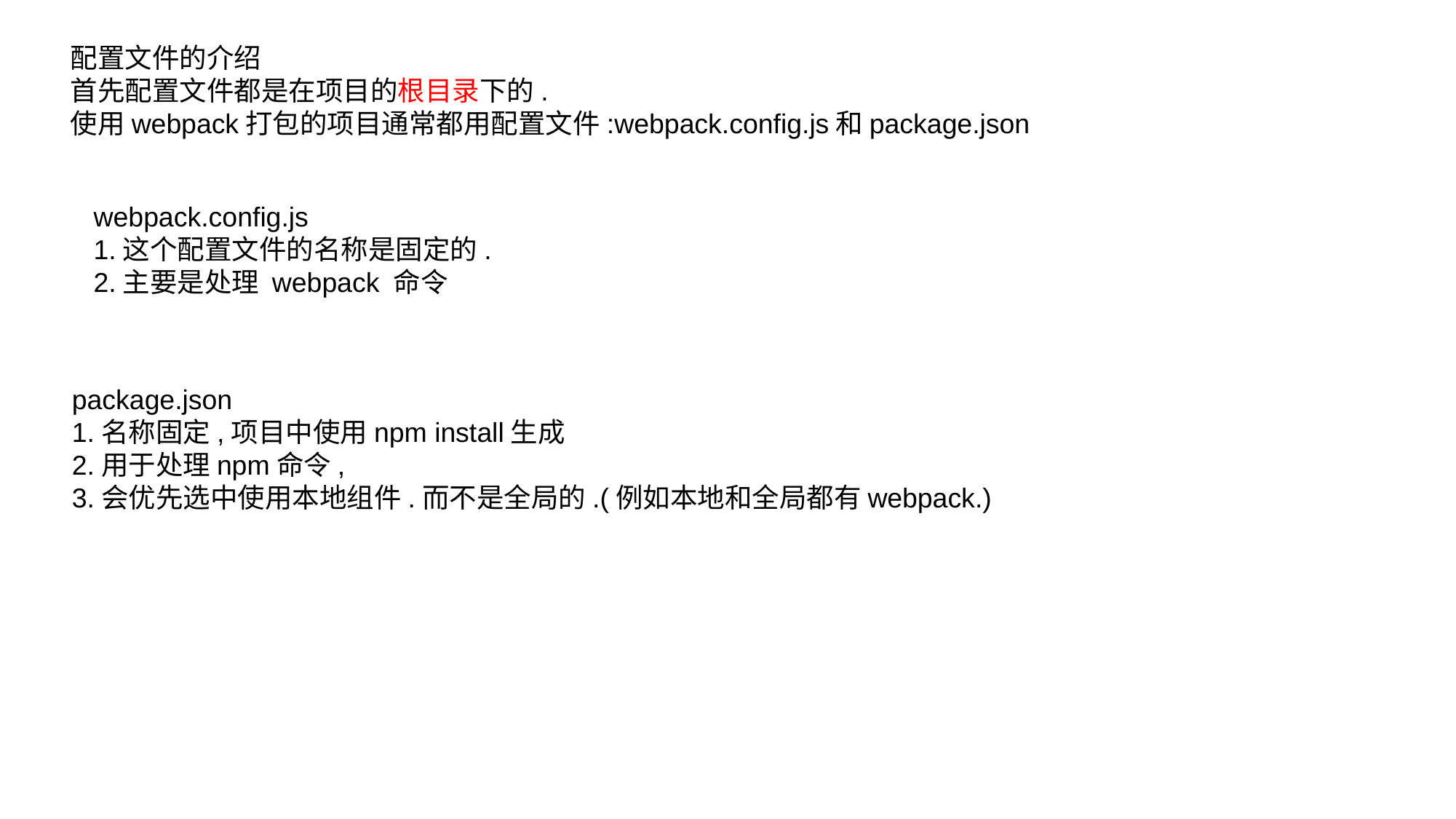

配置文件的介绍
首先配置文件都是在项目的根目录下的.
使用webpack打包的项目通常都用配置文件:webpack.config.js和package.json

webpack.config.js
1.这个配置文件的名称是固定的.
2.主要是处理 webpack 命令

package.json
1.名称固定,项目中使用npm install生成
2.用于处理npm命令,
3.会优先选中使用本地组件.而不是全局的.(例如本地和全局都有webpack.)